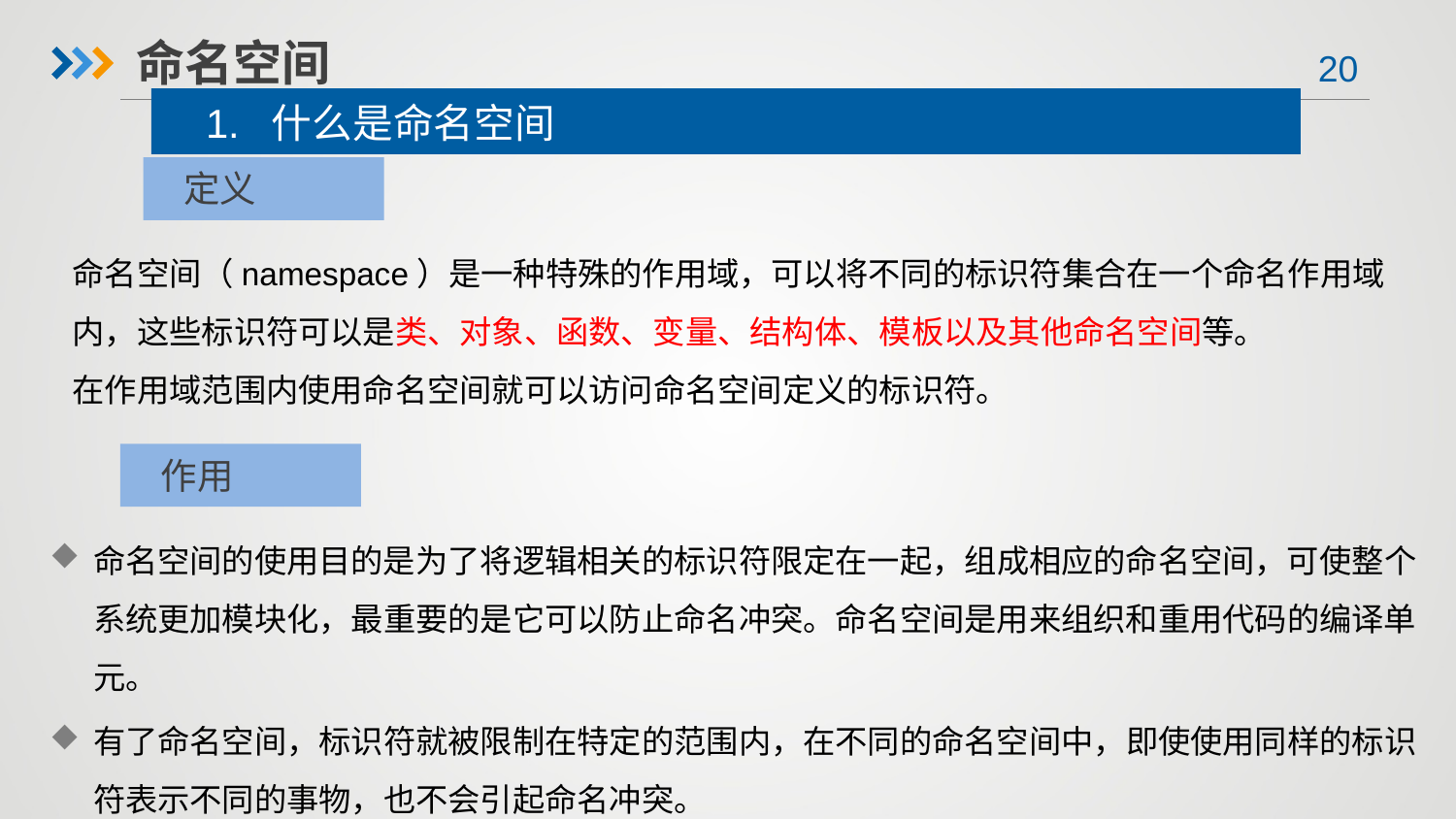

命名空间

1.  什么是命名空间

定义
命名空间（namespace）是一种特殊的作用域，可以将不同的标识符集合在一个命名作用域内，这些标识符可以是类、对象、函数、变量、结构体、模板以及其他命名空间等。
在作用域范围内使用命名空间就可以访问命名空间定义的标识符。

作用
命名空间的使用目的是为了将逻辑相关的标识符限定在一起，组成相应的命名空间，可使整个系统更加模块化，最重要的是它可以防止命名冲突。命名空间是用来组织和重用代码的编译单元。
有了命名空间，标识符就被限制在特定的范围内，在不同的命名空间中，即使使用同样的标识符表示不同的事物，也不会引起命名冲突。